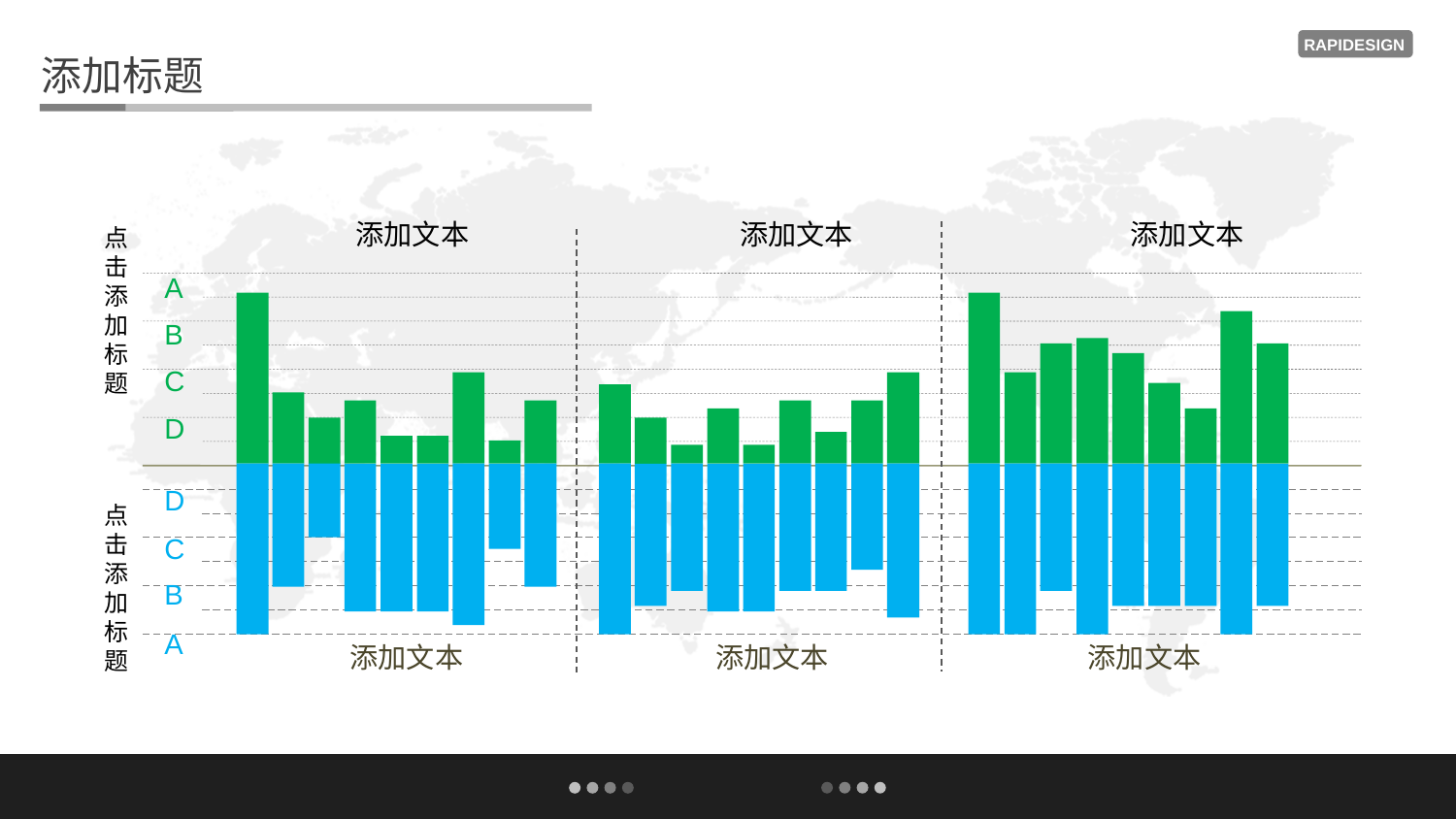

添加标题
添加文本
添加文本
添加文本
点击添加标题
A

B

C

D

D

点击添加标题

C

B

A
添加文本
添加文本
添加文本